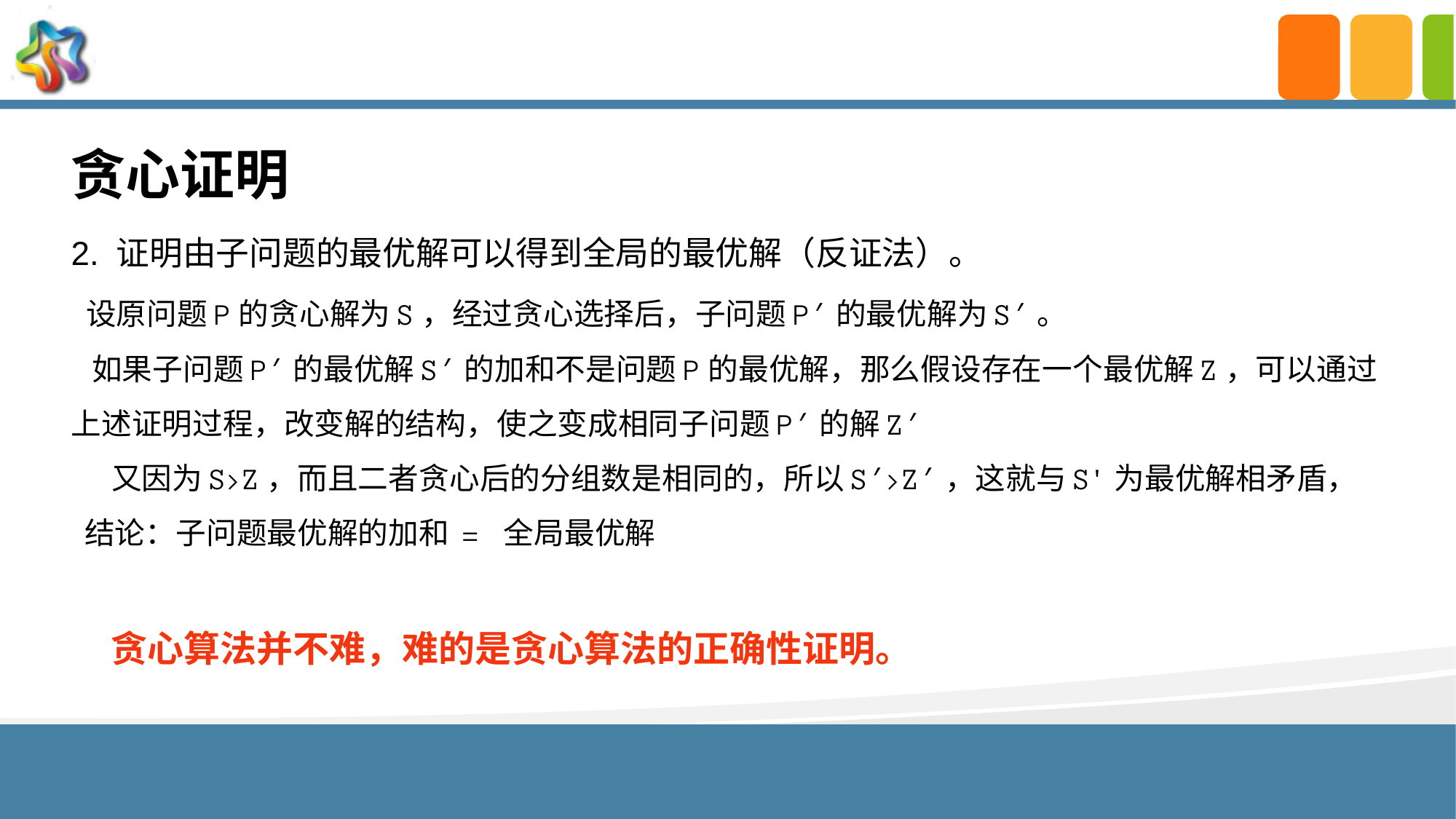

贪心证明
2. 证明由子问题的最优解可以得到全局的最优解（反证法）。
  设原问题P的贪心解为S，经过贪心选择后，子问题P′的最优解为S′。
  如果子问题P′的最优解S′的加和不是问题P的最优解，那么假设存在一个最优解Z，可以通过上述证明过程，改变解的结构，使之变成相同子问题P′的解Z′
  又因为S>Z，而且二者贪心后的分组数是相同的，所以S′>Z′，这就与S'为最优解相矛盾，
  结论：子问题最优解的加和 = 全局最优解
贪心算法并不难，难的是贪心算法的正确性证明。